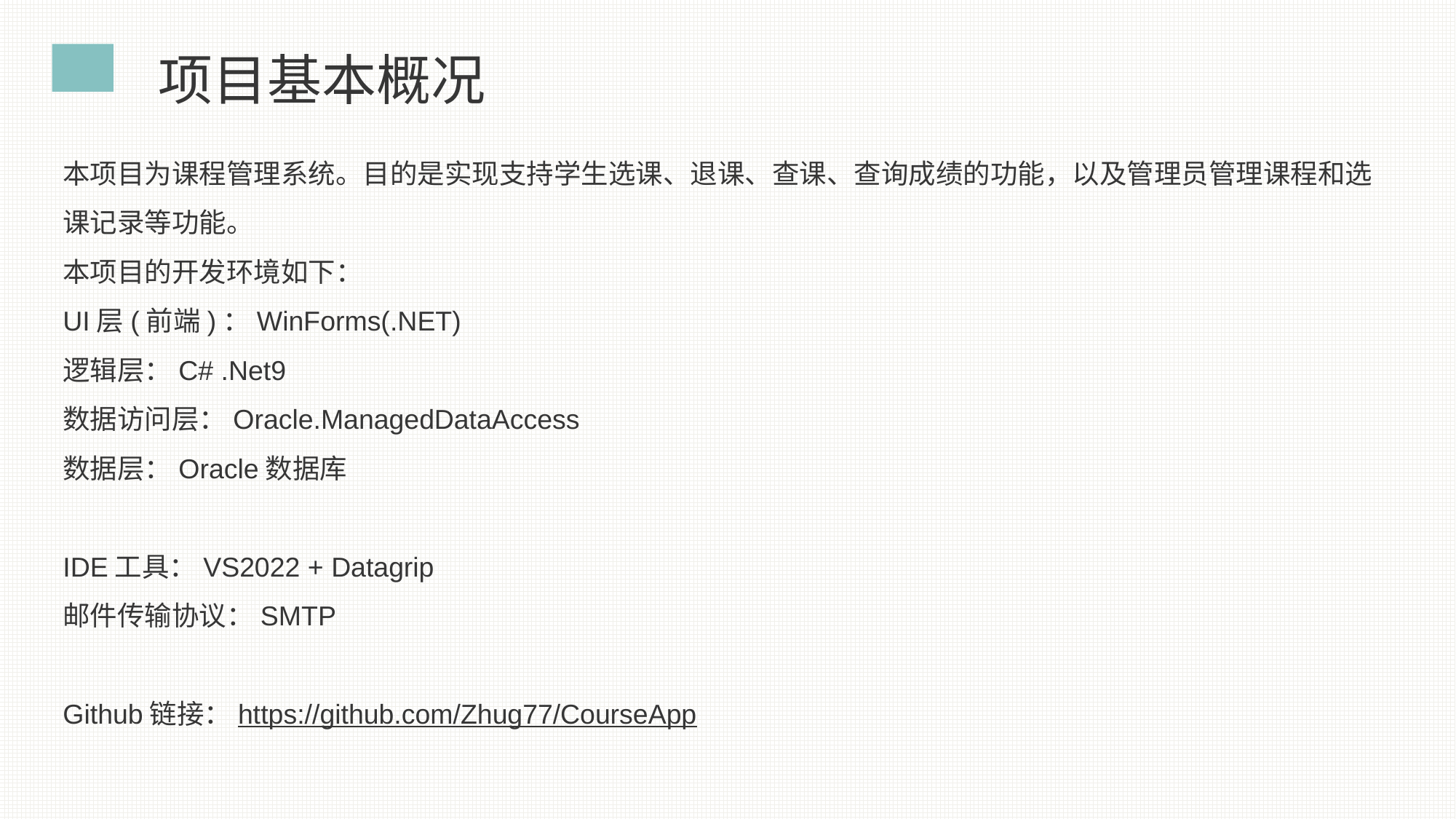

项目基本概况

本项目为课程管理系统。目的是实现支持学生选课、退课、查课、查询成绩的功能，以及管理员管理课程和选课记录等功能。
本项目的开发环境如下：
UI层(前端)：WinForms(.NET)
逻辑层：C# .Net9
数据访问层：Oracle.ManagedDataAccess
数据层：Oracle数据库

IDE工具：VS2022 + Datagrip
邮件传输协议：SMTP

Github链接：https://github.com/Zhug77/CourseApp